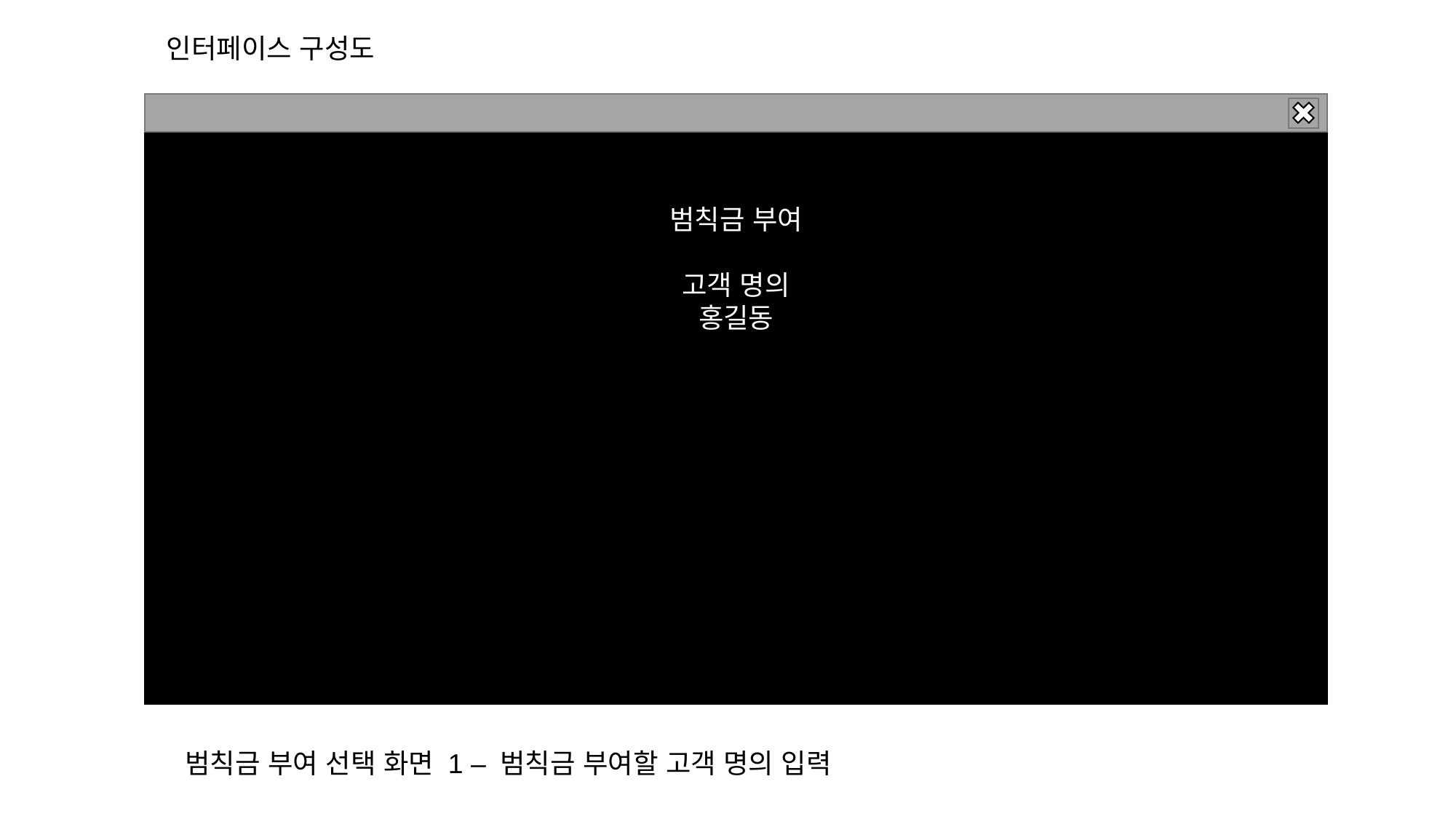

인터페이스 구성도

범칙금 부여

고객 명의
홍길동

범칙금 부여 선택 화면 1 – 범칙금 부여할 고객 명의 입력